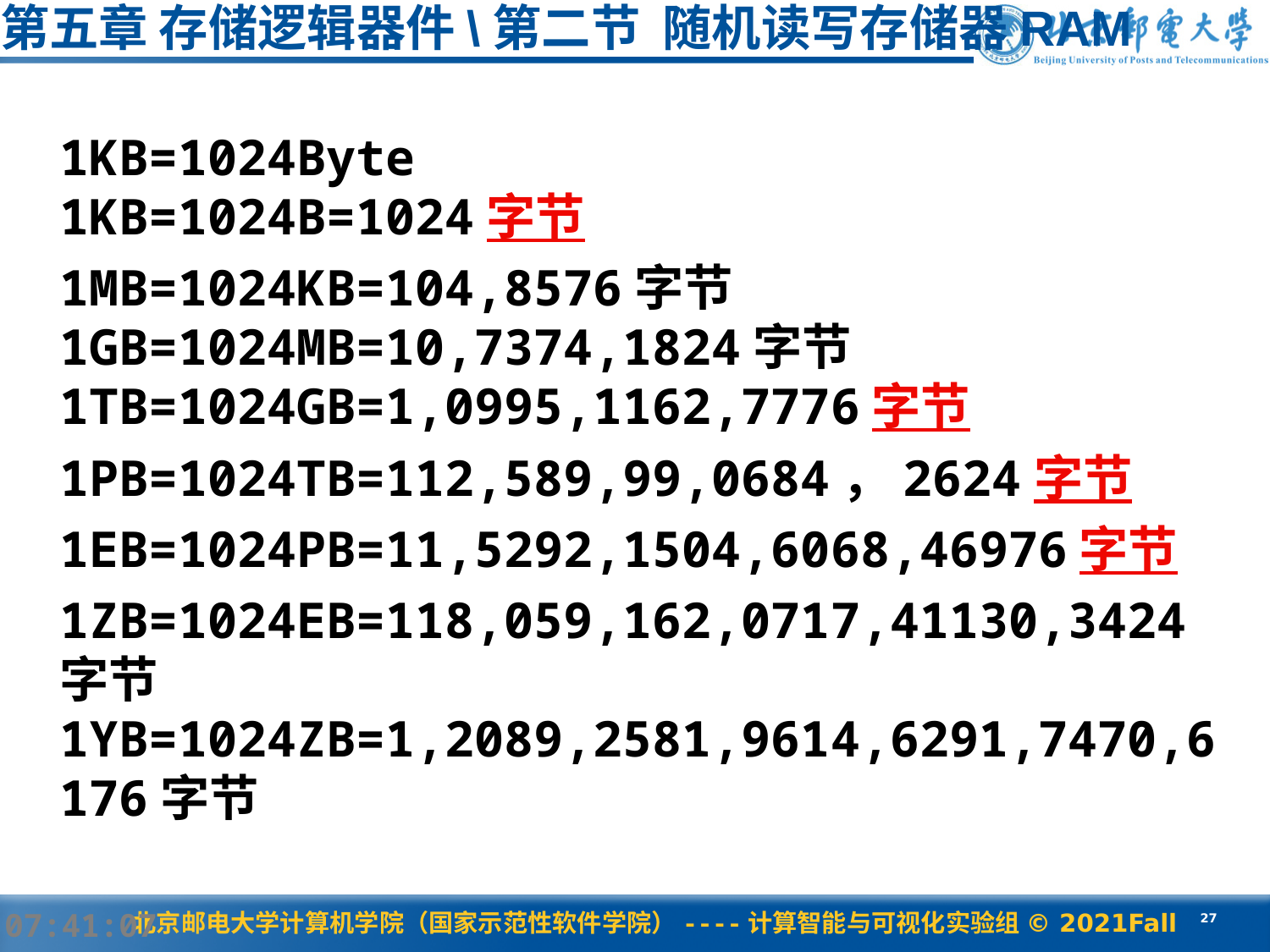

# 第五章 存储逻辑器件\第二节  随机读写存储器RAM
1KB=1024Byte
1KB=1024B=1024字节
1MB=1024KB=104,8576字节
1GB=1024MB=10,7374,1824字节
1TB=1024GB=1,0995,1162,7776字节
1PB=1024TB=112,589,99,0684，2624字节
1EB=1024PB=11,5292,1504,6068,46976字节
1ZB=1024EB=118,059,162,0717,41130,3424字节
1YB=1024ZB=1,2089,2581,9614,6291,7470,6176字节